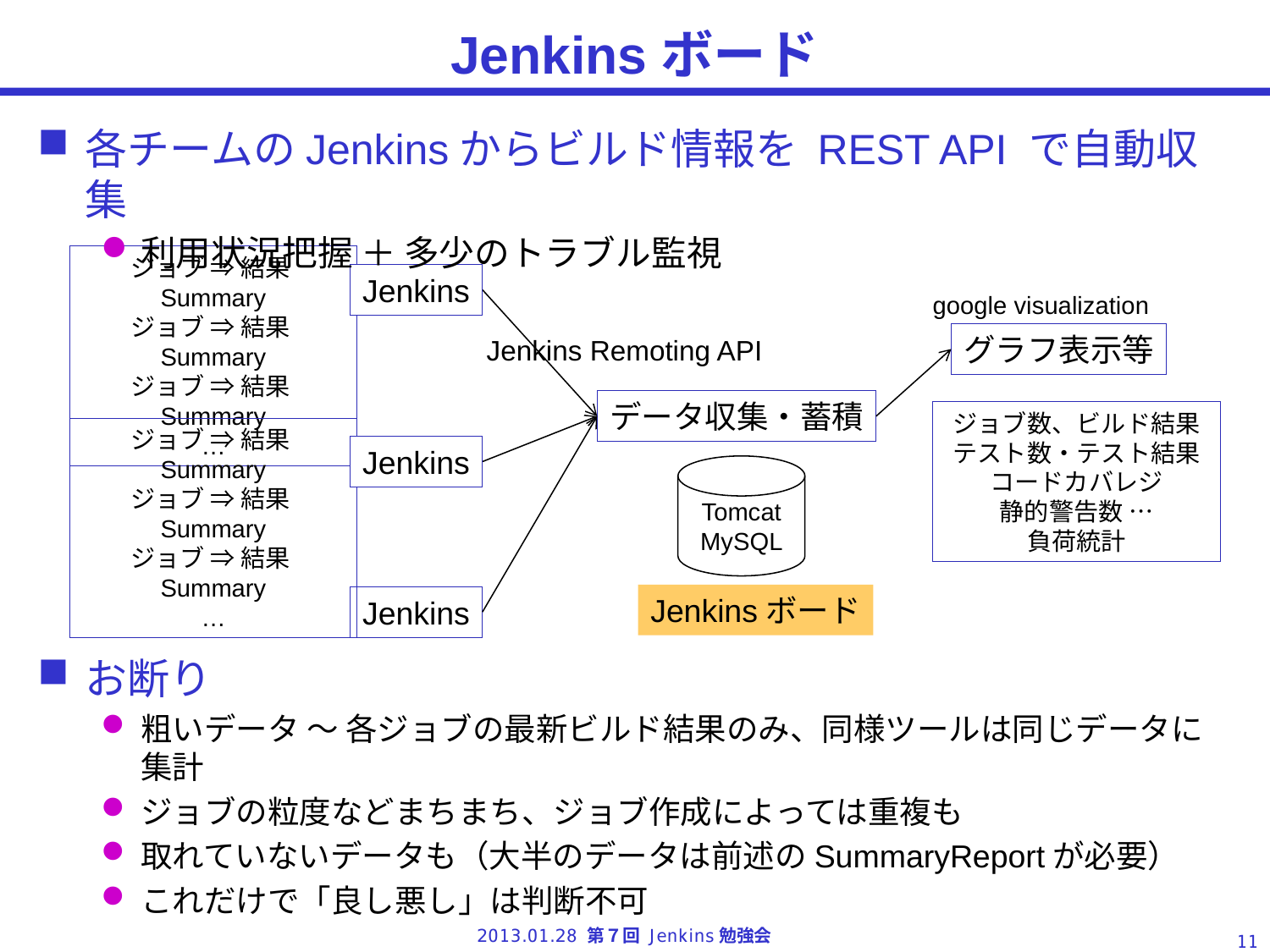

# Jenkinsボード
各チームのJenkinsからビルド情報を REST API で自動収集
利用状況把握 ＋ 多少のトラブル監視
ジョブ ⇒ 結果Summary
ジョブ ⇒ 結果Summary
ジョブ ⇒ 結果Summary
…
Jenkins
google visualization
グラフ表示等
Jenkins Remoting API
データ収集・蓄積
ジョブ数、ビルド結果
テスト数・テスト結果
コードカバレジ
静的警告数 …
負荷統計
ジョブ ⇒ 結果Summary
ジョブ ⇒ 結果Summary
ジョブ ⇒ 結果Summary
…
Jenkins
Tomcat
MySQL
Jenkinsボード
Jenkins
お断り
粗いデータ ～ 各ジョブの最新ビルド結果のみ、同様ツールは同じデータに集計
ジョブの粒度などまちまち、ジョブ作成によっては重複も
取れていないデータも（大半のデータは前述のSummaryReportが必要）
これだけで「良し悪し」は判断不可